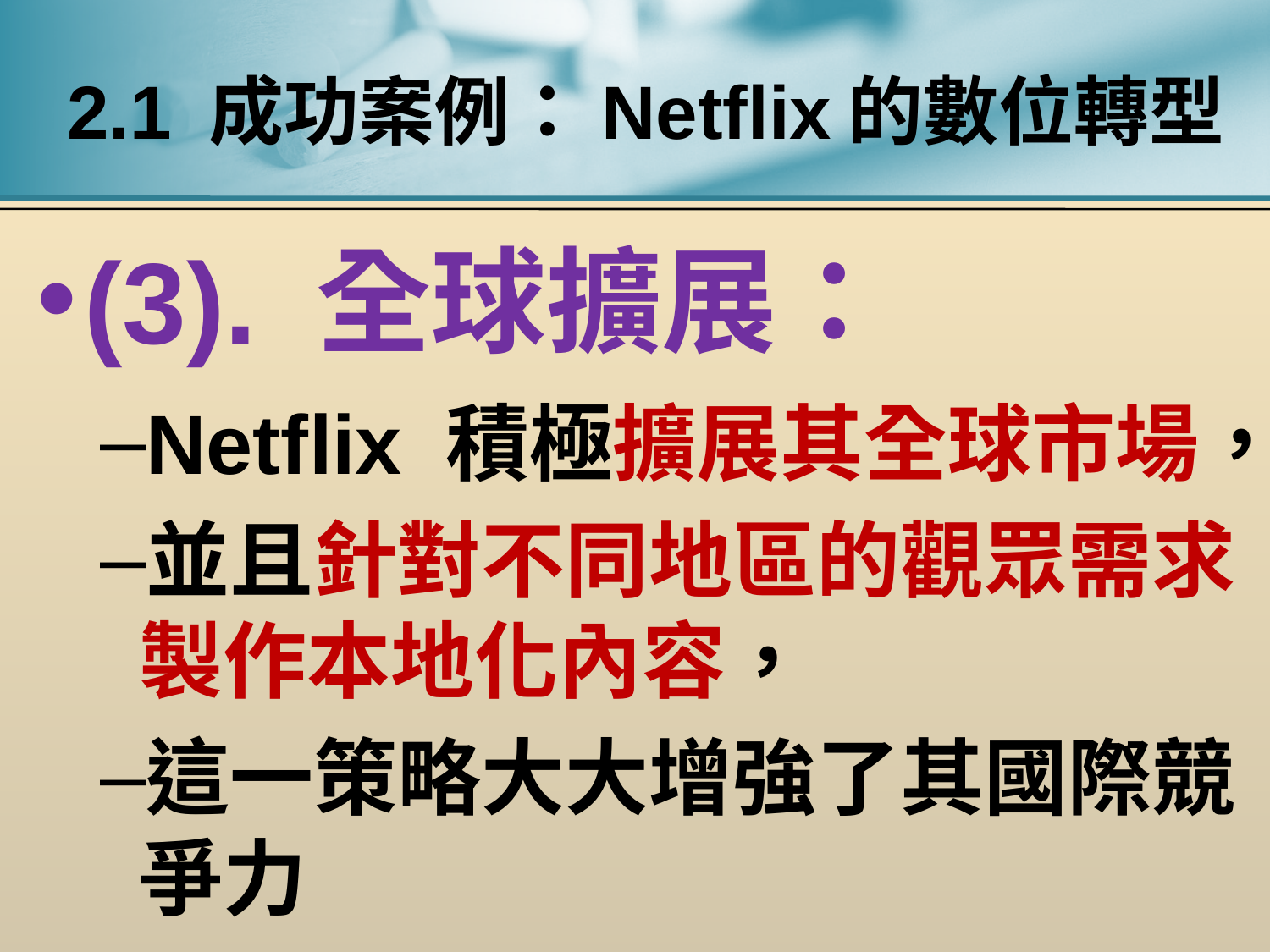

# 2.1 成功案例：Netflix的數位轉型
(3). 全球擴展：
Netflix 積極擴展其全球市場，
並且針對不同地區的觀眾需求製作本地化內容，
這一策略大大增強了其國際競爭力